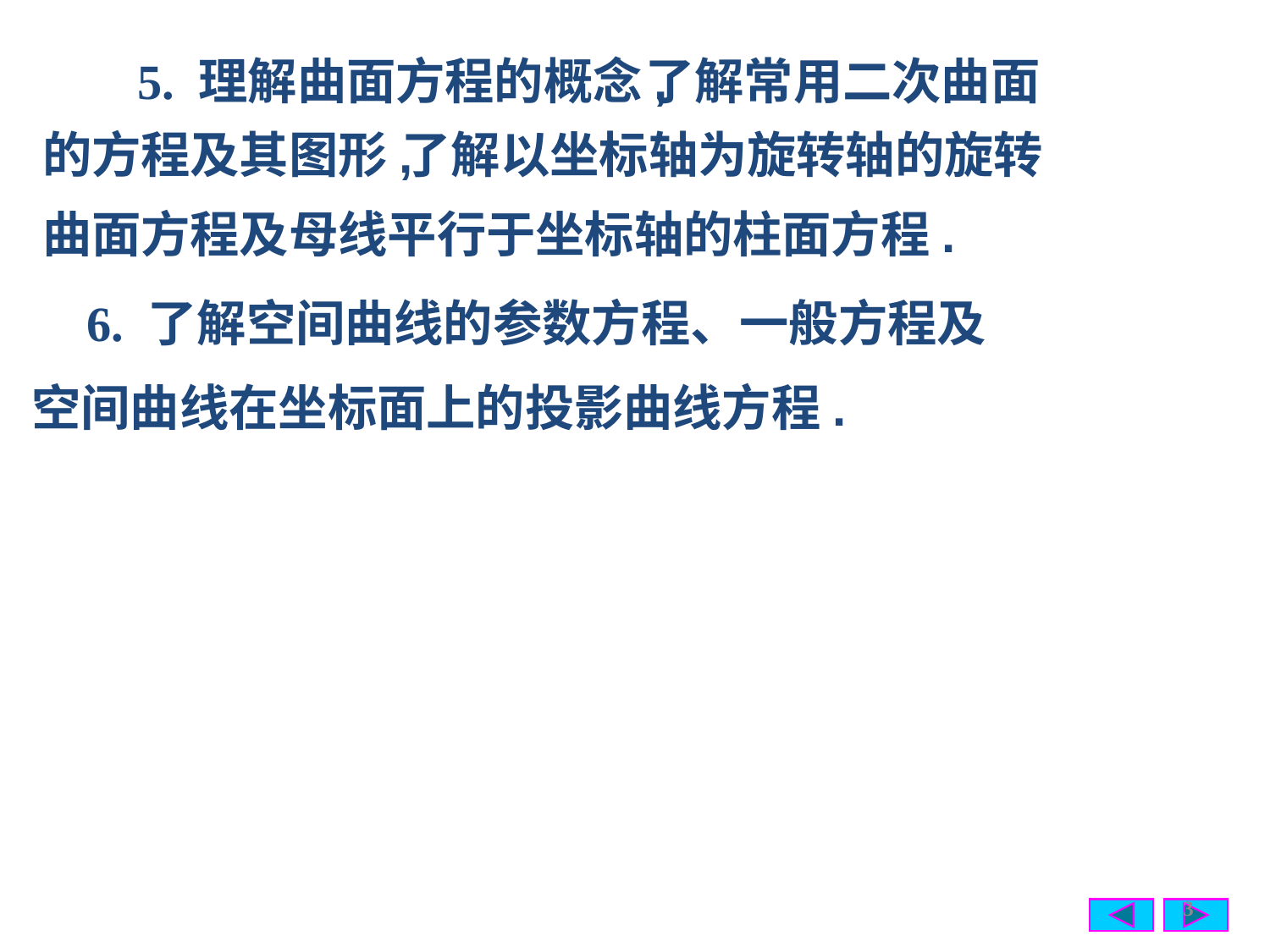

了解常用二次曲面
5. 理解曲面方程的概念,
的方程及其图形,
了解以坐标轴为旋转轴的旋转
曲面方程及母线平行于坐标轴的柱面方程.
    6. 了解空间曲线的参数方程、一般方程及
空间曲线在坐标面上的投影曲线方程.
3